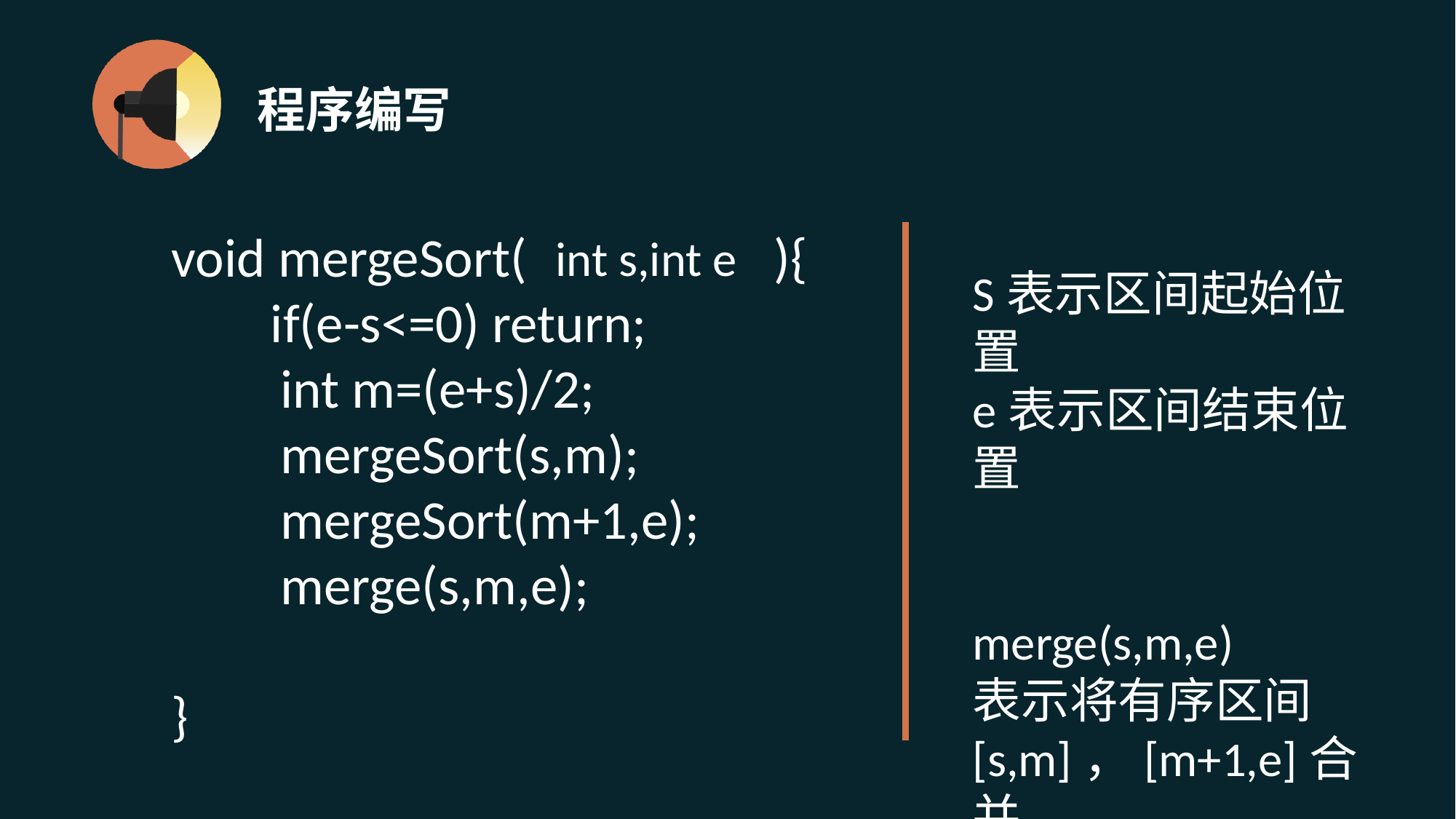

# 程序编写
void mergeSort(                    ){
        if(e-s<=0) return;
	int m=(e+s)/2;
	mergeSort(s,m);
	mergeSort(m+1,e);
	merge(s,m,e);

}
int s,int e
S表示区间起始位置
e表示区间结束位置

merge(s,m,e)
表示将有序区间[s,m]，[m+1,e]合并